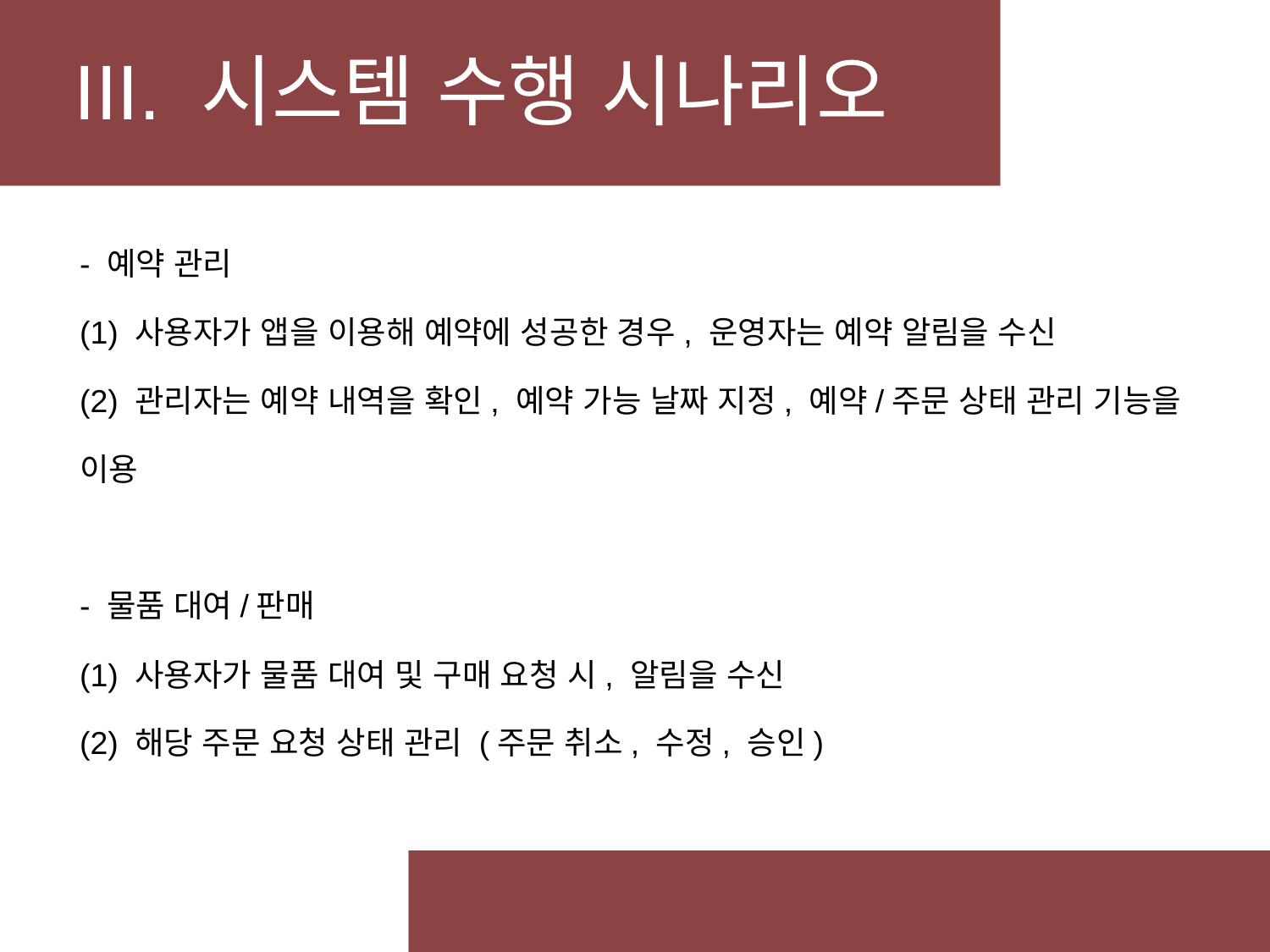

# III. 시스템 수행 시나리오
- 예약 관리
(1) 사용자가 앱을 이용해 예약에 성공한 경우, 운영자는 예약 알림을 수신
(2) 관리자는 예약 내역을 확인, 예약 가능 날짜 지정, 예약/주문 상태 관리 기능을 이용
- 물품 대여/판매
(1) 사용자가 물품 대여 및 구매 요청 시, 알림을 수신
(2) 해당 주문 요청 상태 관리 (주문 취소, 수정, 승인)